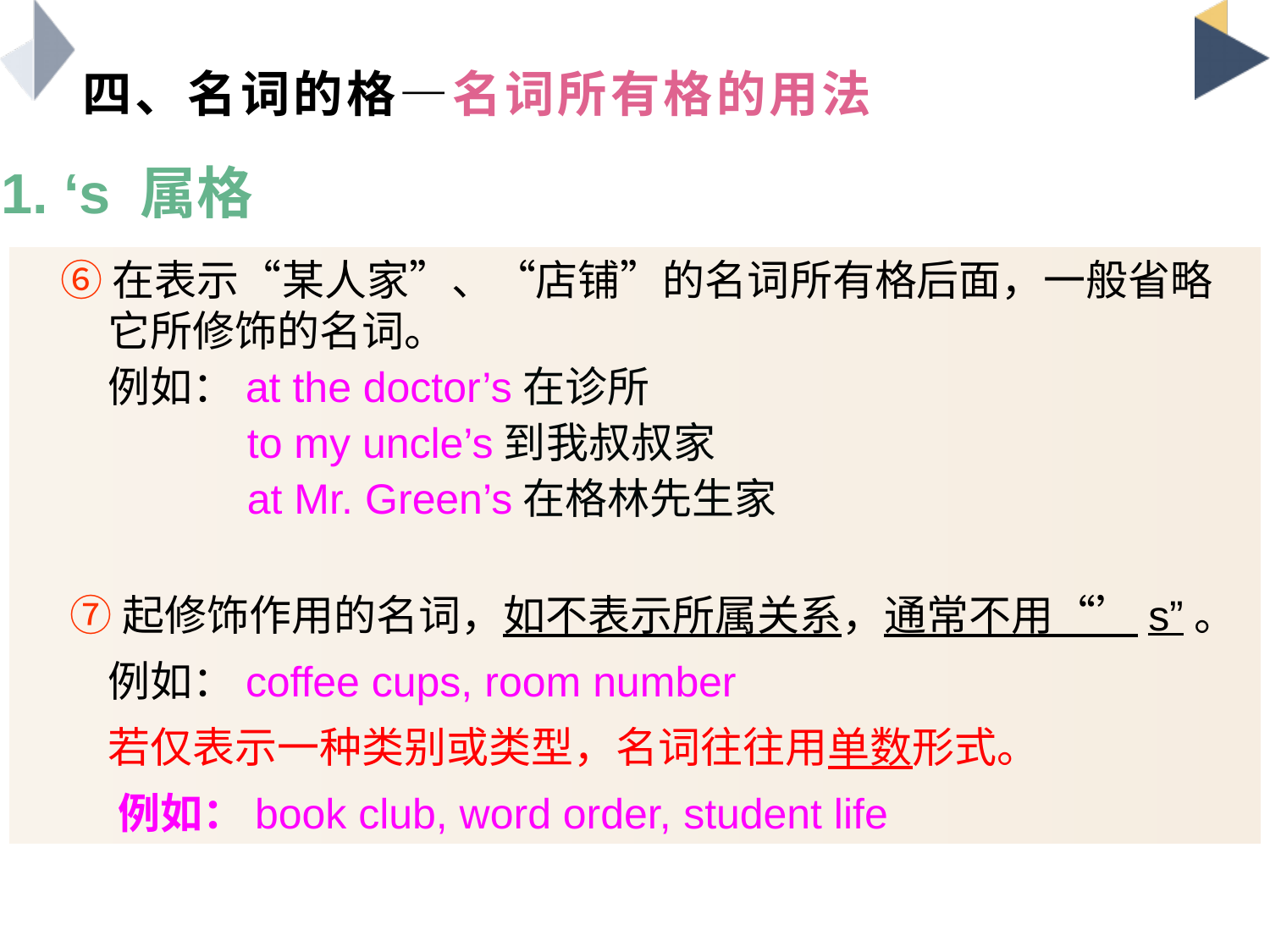

# 四、名词的格—名词所有格的用法
1. ‘s 属格
    ⑥在表示“某人家”、“店铺”的名词所有格后面，一般省略
        它所修饰的名词。
        例如：at the doctor’s在诊所
                   to my uncle’s到我叔叔家
                   at Mr. Green’s在格林先生家

     ⑦起修饰作用的名词，如不表示所属关系，通常不用“’s”。
        例如：coffee cups, room number
        若仅表示一种类别或类型，名词往往用单数形式。
         例如：book club, word order, student life